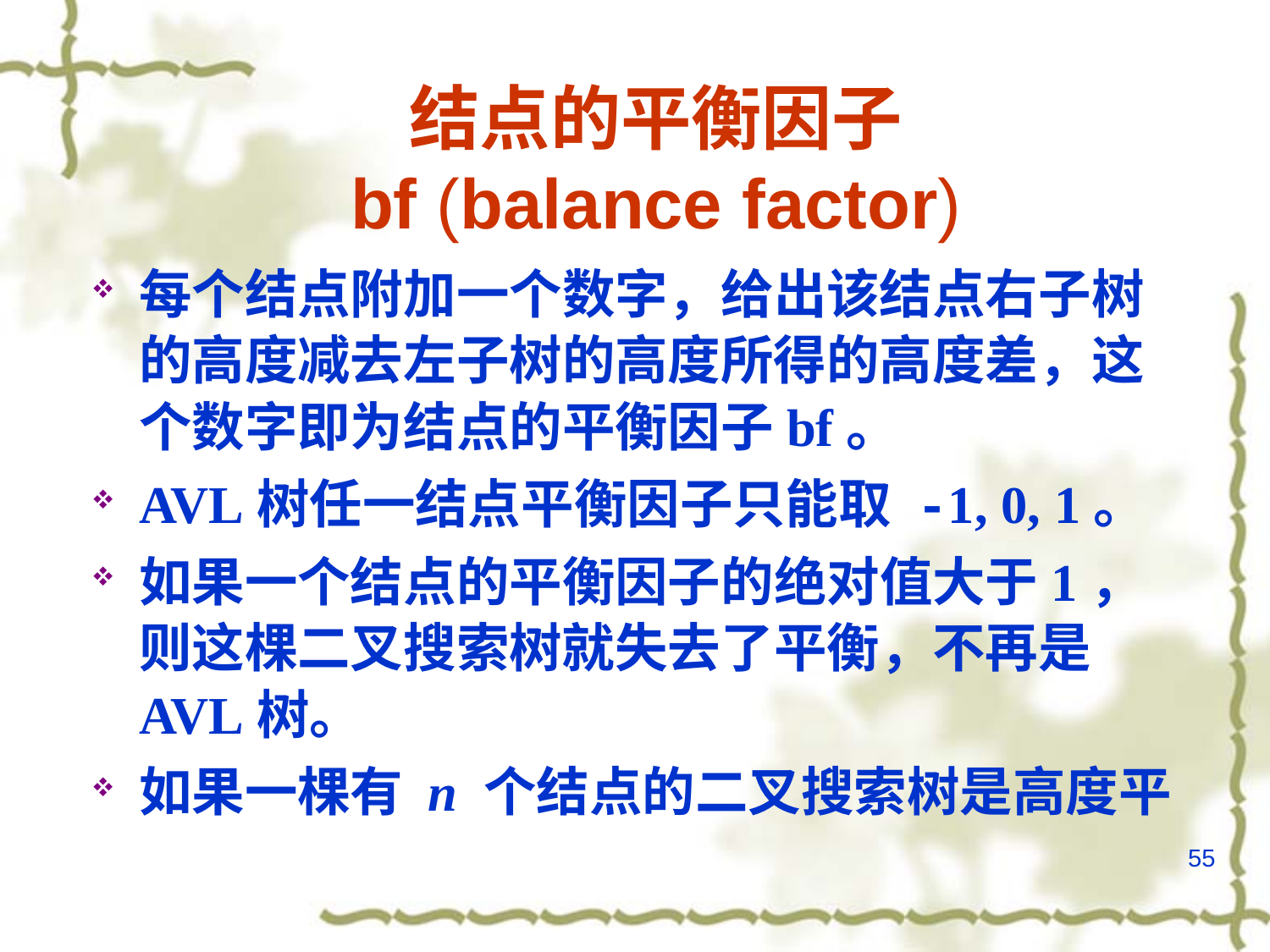

# 结点的平衡因子 bf (balance factor)

每个结点附加一个数字，给出该结点右子树的高度减去左子树的高度所得的高度差，这个数字即为结点的平衡因子bf。
AVL树任一结点平衡因子只能取 -1, 0, 1。
如果一个结点的平衡因子的绝对值大于1，则这棵二叉搜索树就失去了平衡，不再是AVL树。
如果一棵有 n 个结点的二叉搜索树是高度平
55